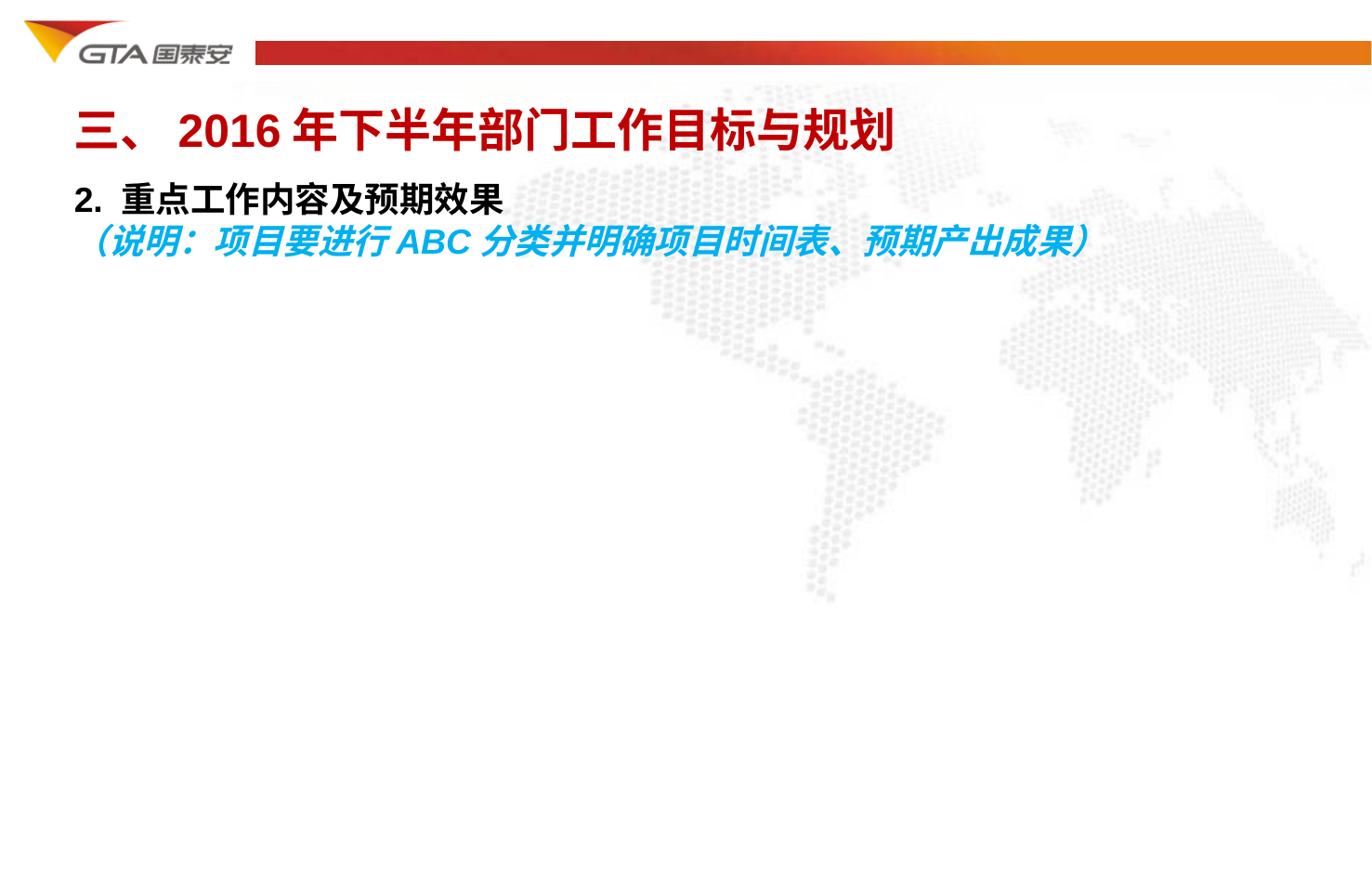

三、2016年下半年部门工作目标与规划
2. 重点工作内容及预期效果
（说明：项目要进行ABC分类并明确项目时间表、预期产出成果）